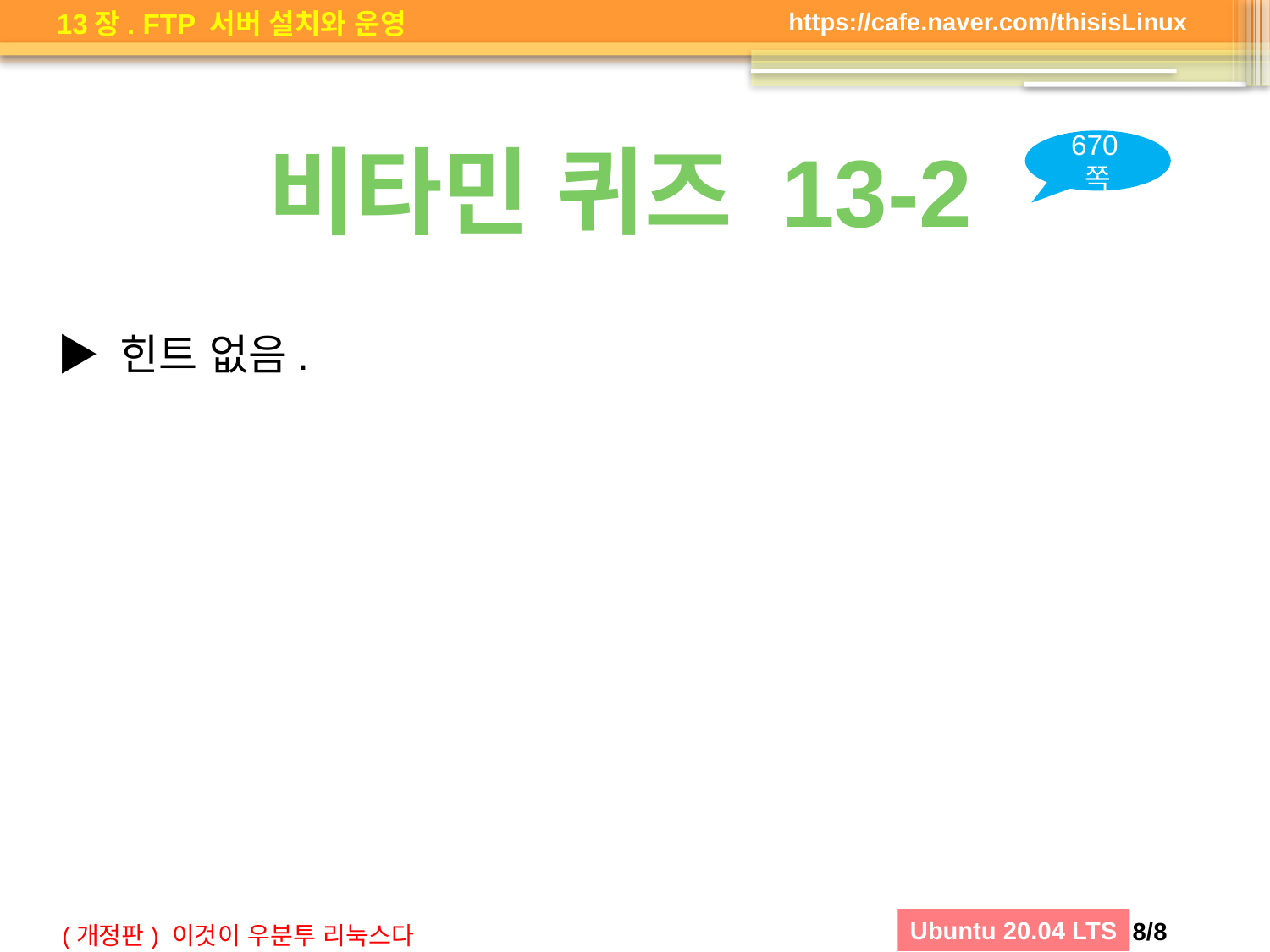

비타민 퀴즈 13-2
670쪽
▶ 힌트 없음.